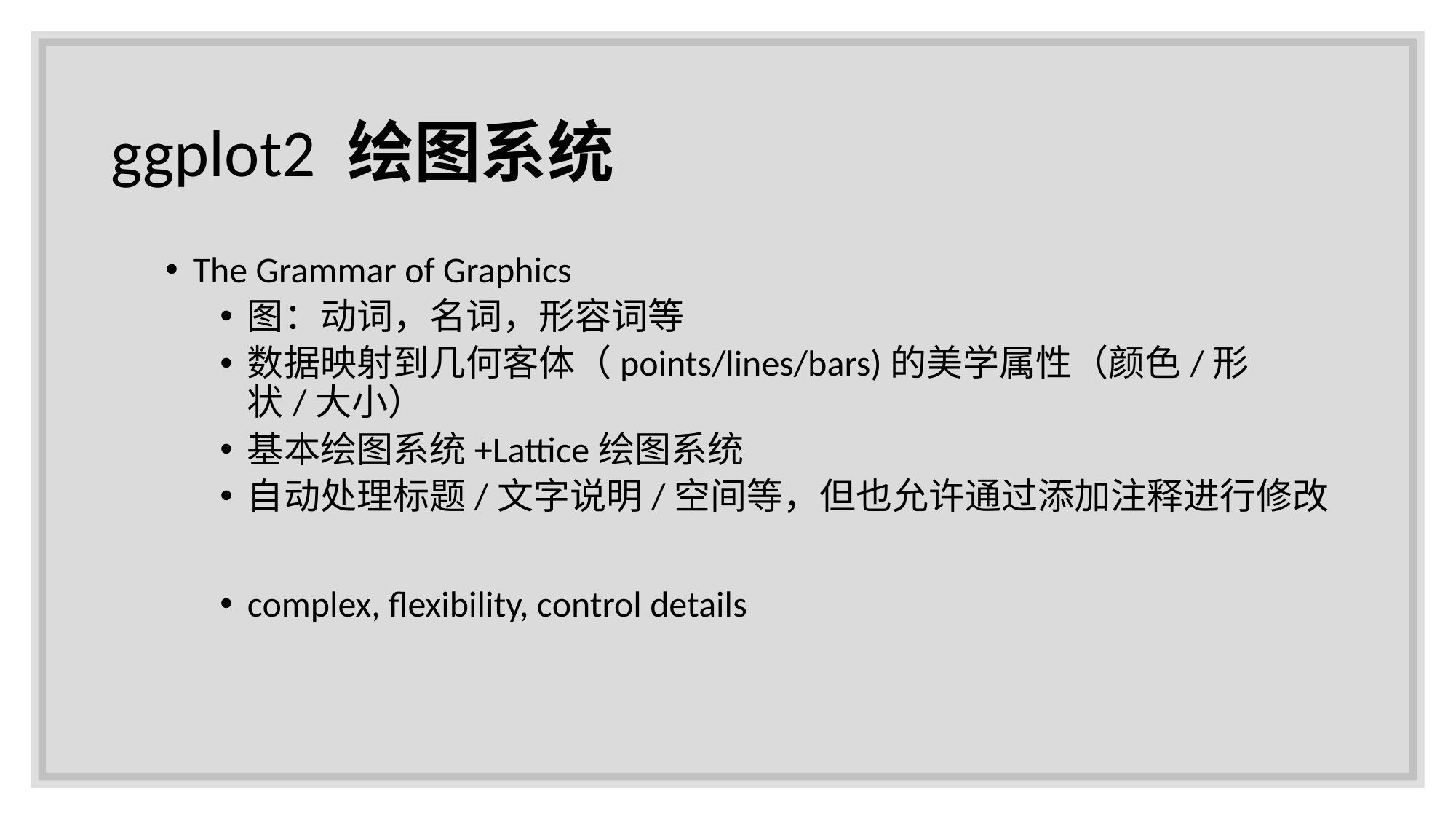

# ggplot2 绘图系统
The Grammar of Graphics
图：动词，名词，形容词等
数据映射到几何客体（points/lines/bars)的美学属性（颜色/形状/大小）
基本绘图系统+Lattice绘图系统
自动处理标题/文字说明/空间等，但也允许通过添加注释进行修改

complex, flexibility, control details